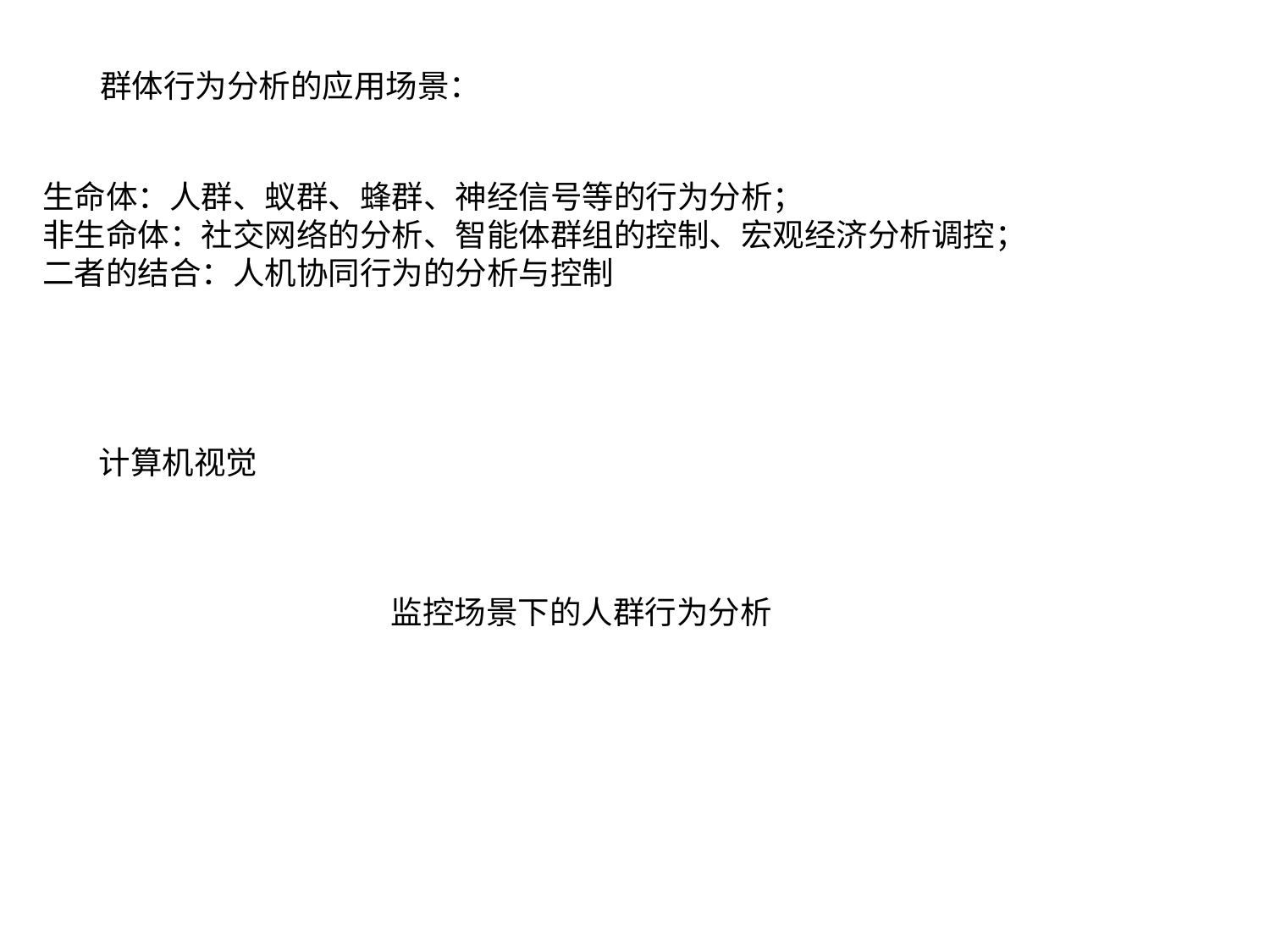

群体行为分析的应用场景：
生命体：人群、蚁群、蜂群、神经信号等的行为分析；
非生命体：社交网络的分析、智能体群组的控制、宏观经济分析调控；
二者的结合：人机协同行为的分析与控制
计算机视觉
监控场景下的人群行为分析